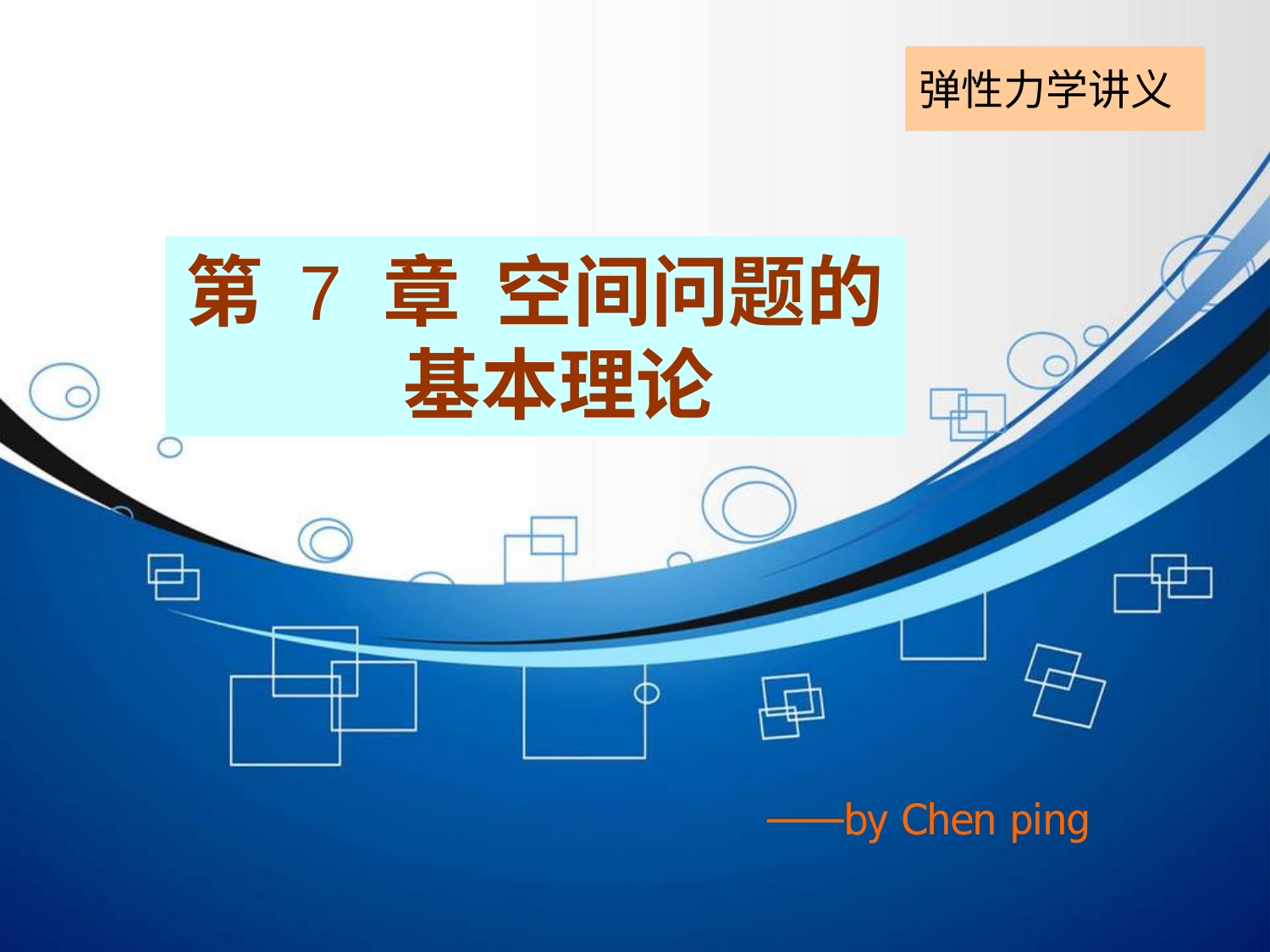

弹性力学讲义
第 7 章  空间问题的基本理论
——by Chen ping